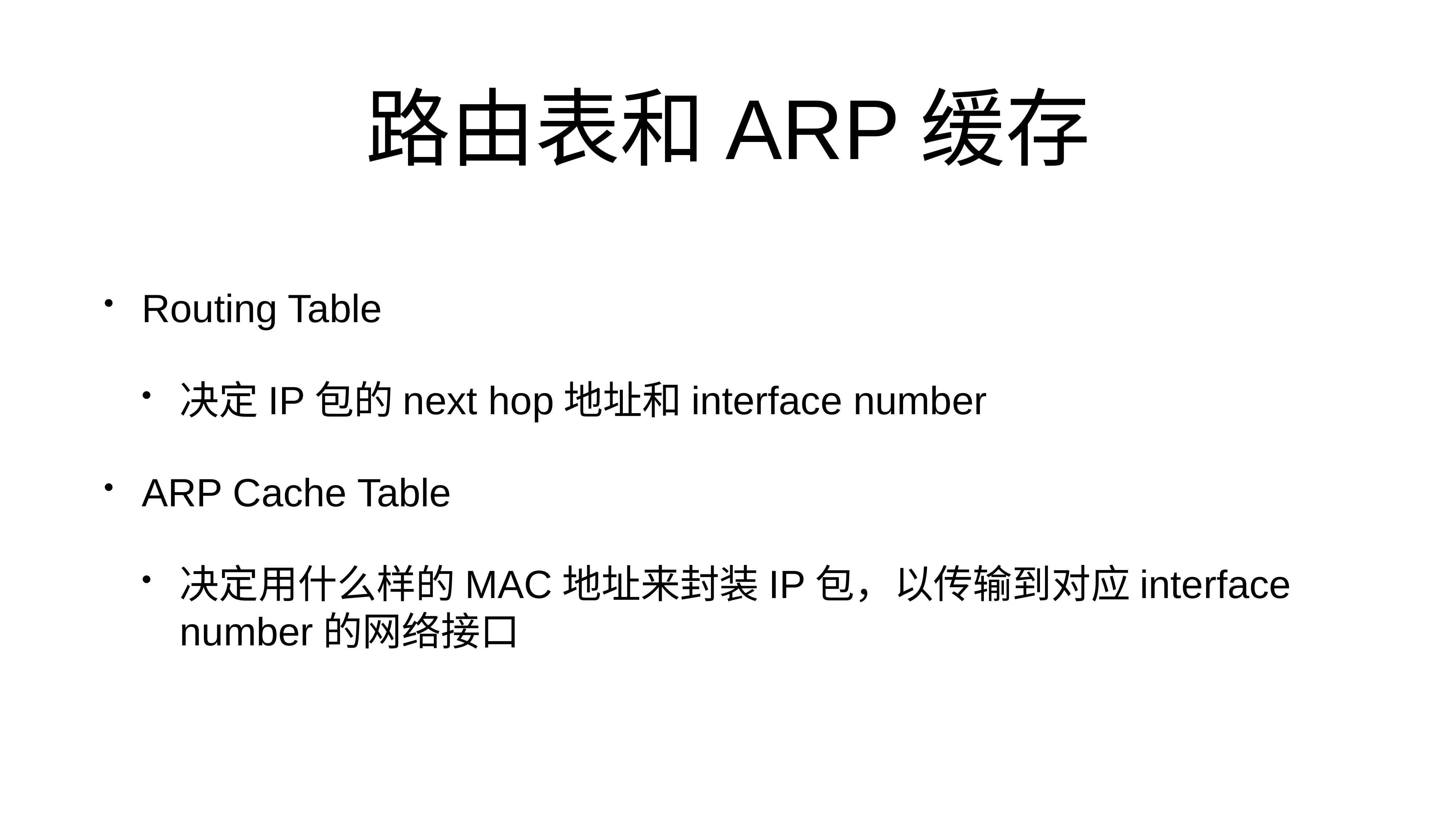

# 路由表和ARP缓存
Routing Table
决定IP包的next hop地址和interface number
ARP Cache Table
决定用什么样的MAC地址来封装IP包，以传输到对应interface number的网络接口